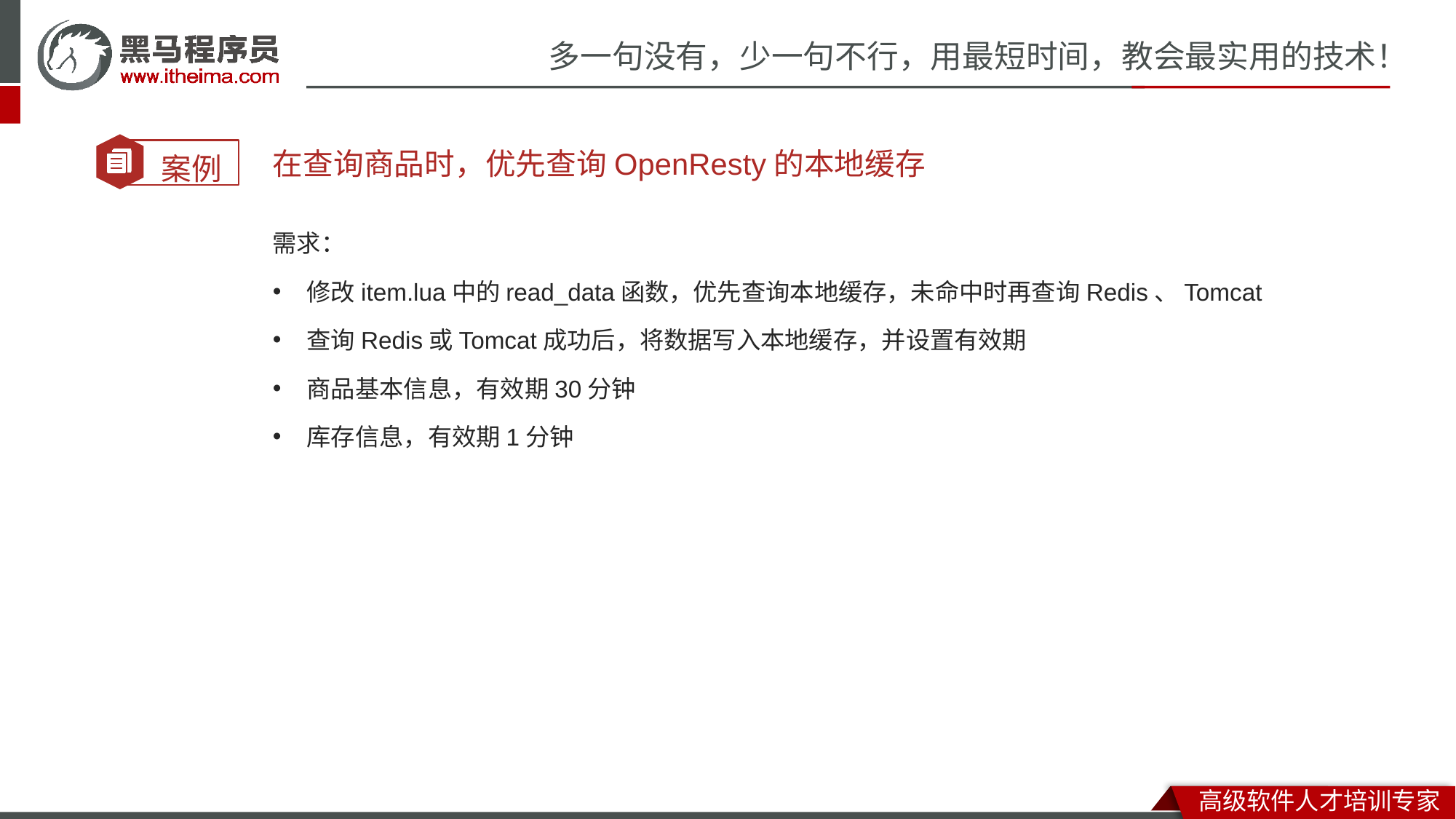

在查询商品时，优先查询OpenResty的本地缓存
需求：
修改item.lua中的read_data函数，优先查询本地缓存，未命中时再查询Redis、Tomcat
查询Redis或Tomcat成功后，将数据写入本地缓存，并设置有效期
商品基本信息，有效期30分钟
库存信息，有效期1分钟